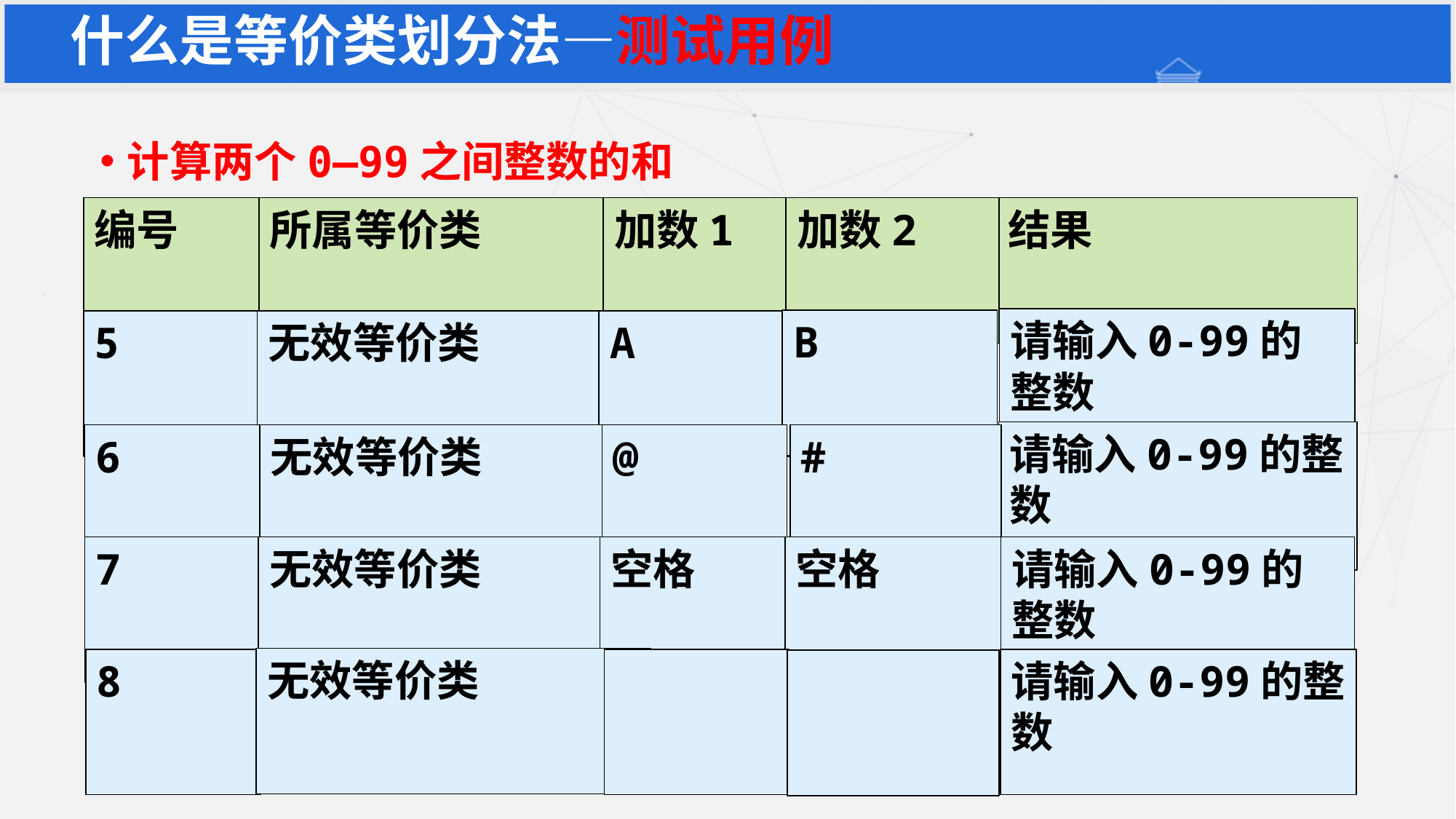

什么是等价类划分法—测试用例
计算两个0—99之间整数的和

编号
所属等价类

结果

加数1

加数2

请输入0-99的整数

B

5
无效等价类
A

请输入0-99的整数
@

6
无效等价类

#

7
无效等价类

请输入0-99的整数

空格
空格
无效等价类

8
请输入0-99的整数